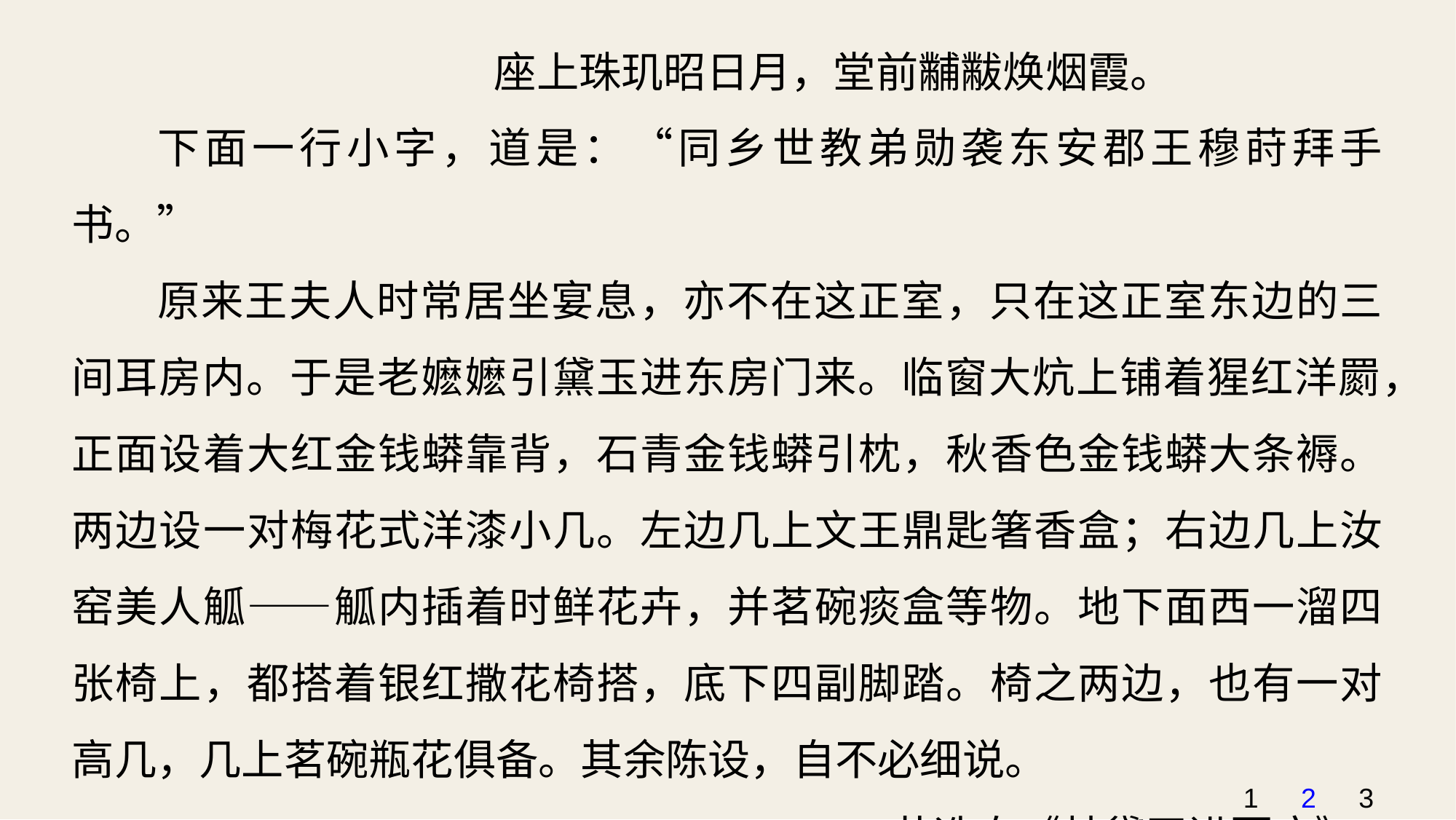

座上珠玑昭日月，堂前黼黻焕烟霞。
下面一行小字，道是：“同乡世教弟勋袭东安郡王穆莳拜手书。”
原来王夫人时常居坐宴息，亦不在这正室，只在这正室东边的三间耳房内。于是老嬷嬷引黛玉进东房门来。临窗大炕上铺着猩红洋罽，正面设着大红金钱蟒靠背，石青金钱蟒引枕，秋香色金钱蟒大条褥。两边设一对梅花式洋漆小几。左边几上文王鼎匙箸香盒；右边几上汝窑美人觚——觚内插着时鲜花卉，并茗碗痰盒等物。地下面西一溜四张椅上，都搭着银红撒花椅搭，底下四副脚踏。椅之两边，也有一对高几，几上茗碗瓶花俱备。其余陈设，自不必细说。
(节选自《林黛玉进贾府》)
1
2
3